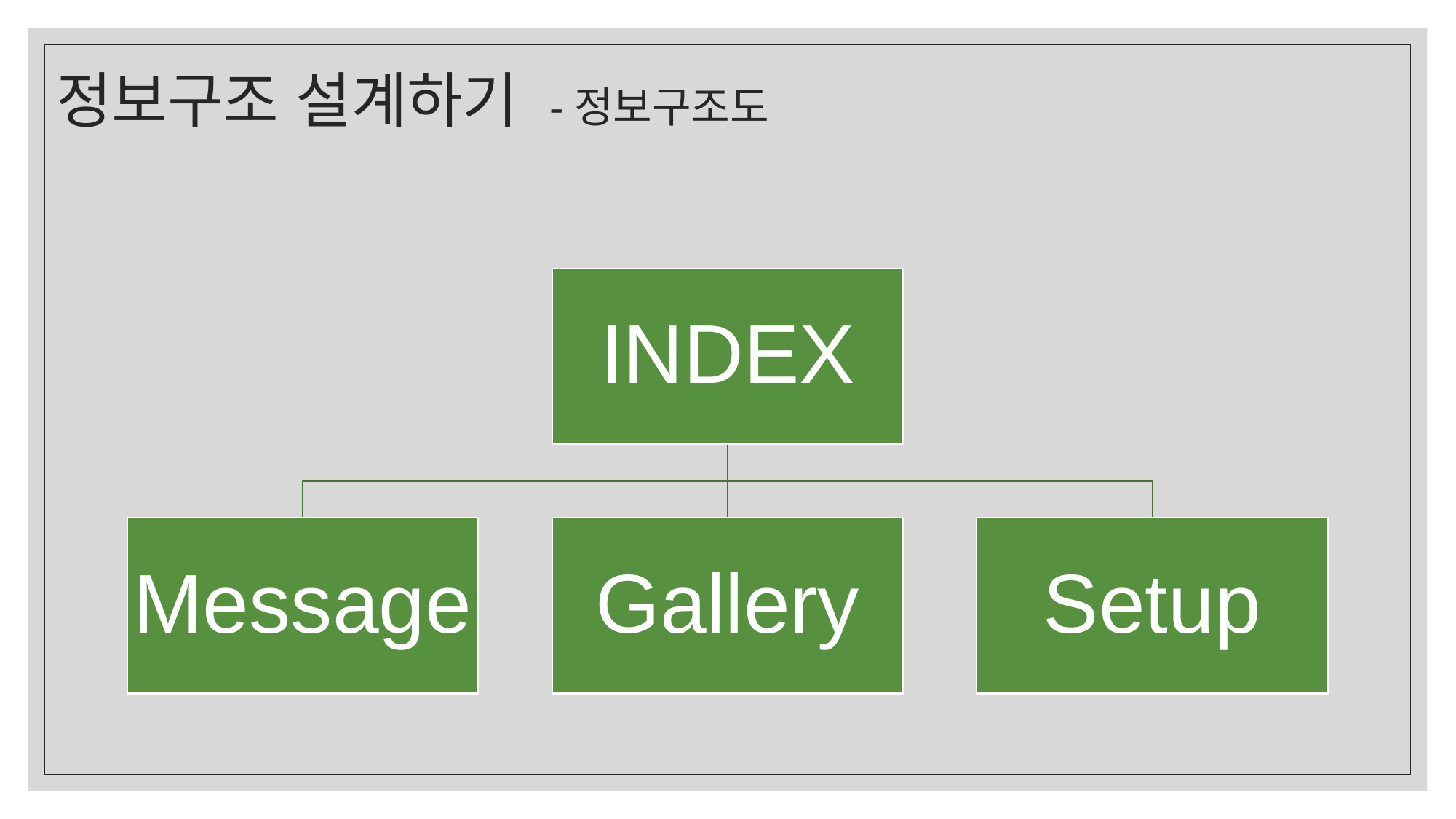

정보구조 설계하기 -정보구조도
INDEX
Message
Gallery
Setup